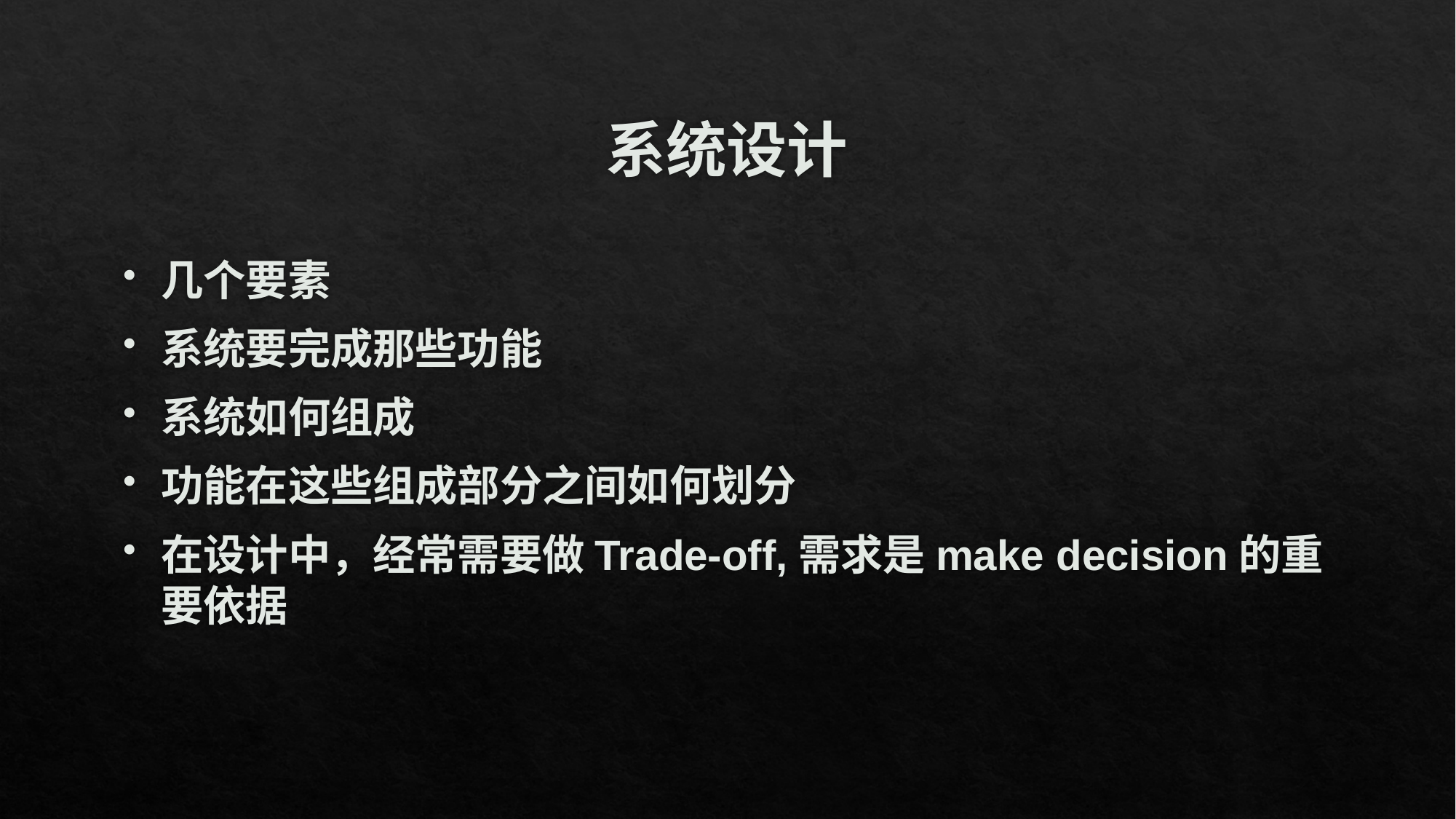

# 系统设计
几个要素
系统要完成那些功能
系统如何组成
功能在这些组成部分之间如何划分
在设计中，经常需要做Trade-off,需求是make decision的重要依据